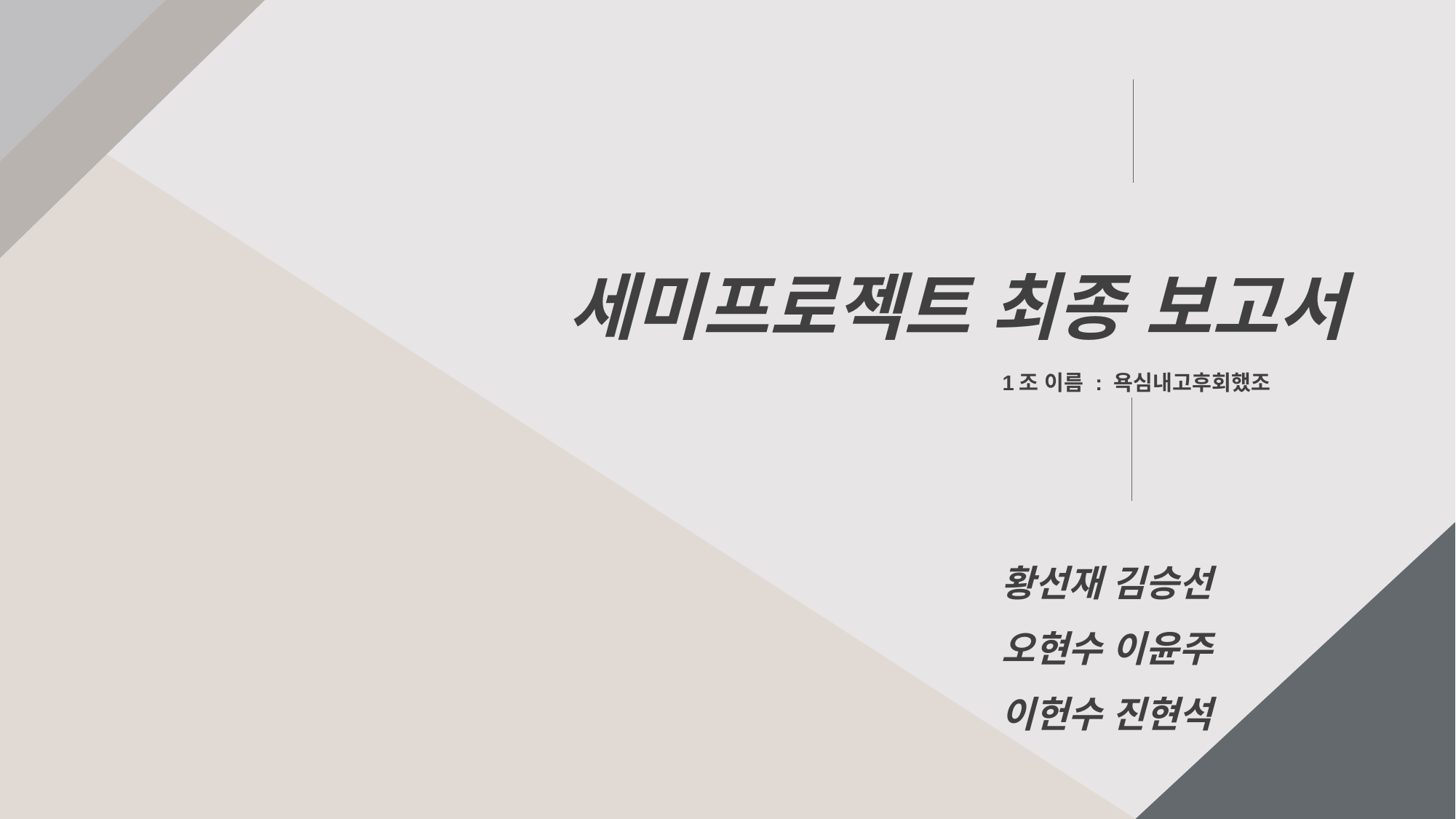

세미프로젝트 최종 보고서

1조 이름 : 욕심내고후회했조

황선재 김승선
오현수 이윤주
이헌수 진현석